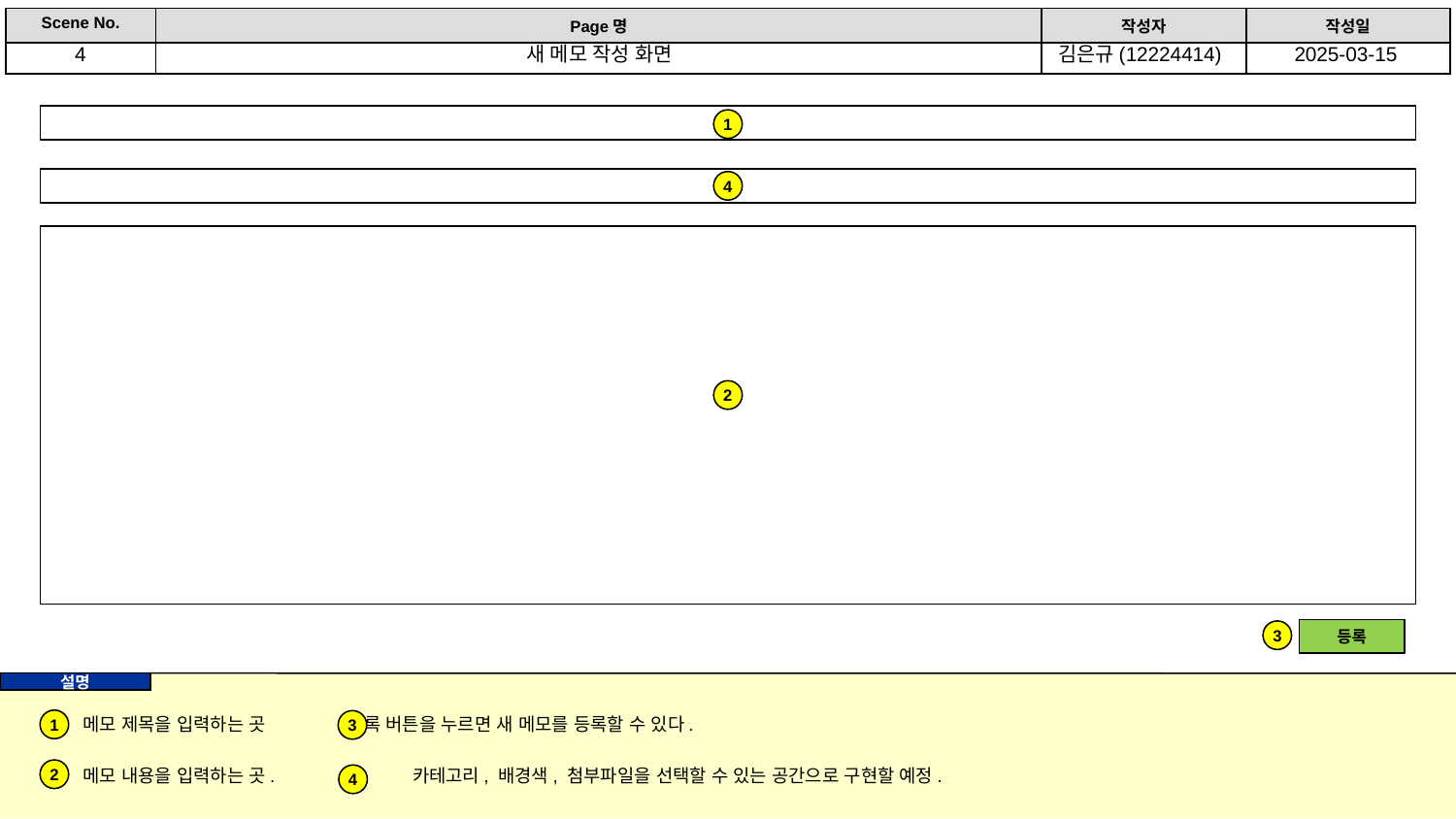

4
새 메모 작성 화면
김은규(12224414)
2025-03-15

1

4

2
등록
3
메모 제목을 입력하는 곳                등록 버튼을 누르면 새 메모를 등록할 수 있다.

메모 내용을 입력하는 곳.	 카테고리, 배경색, 첨부파일을 선택할 수 있는 공간으로 구현할 예정.
1
3
2
4